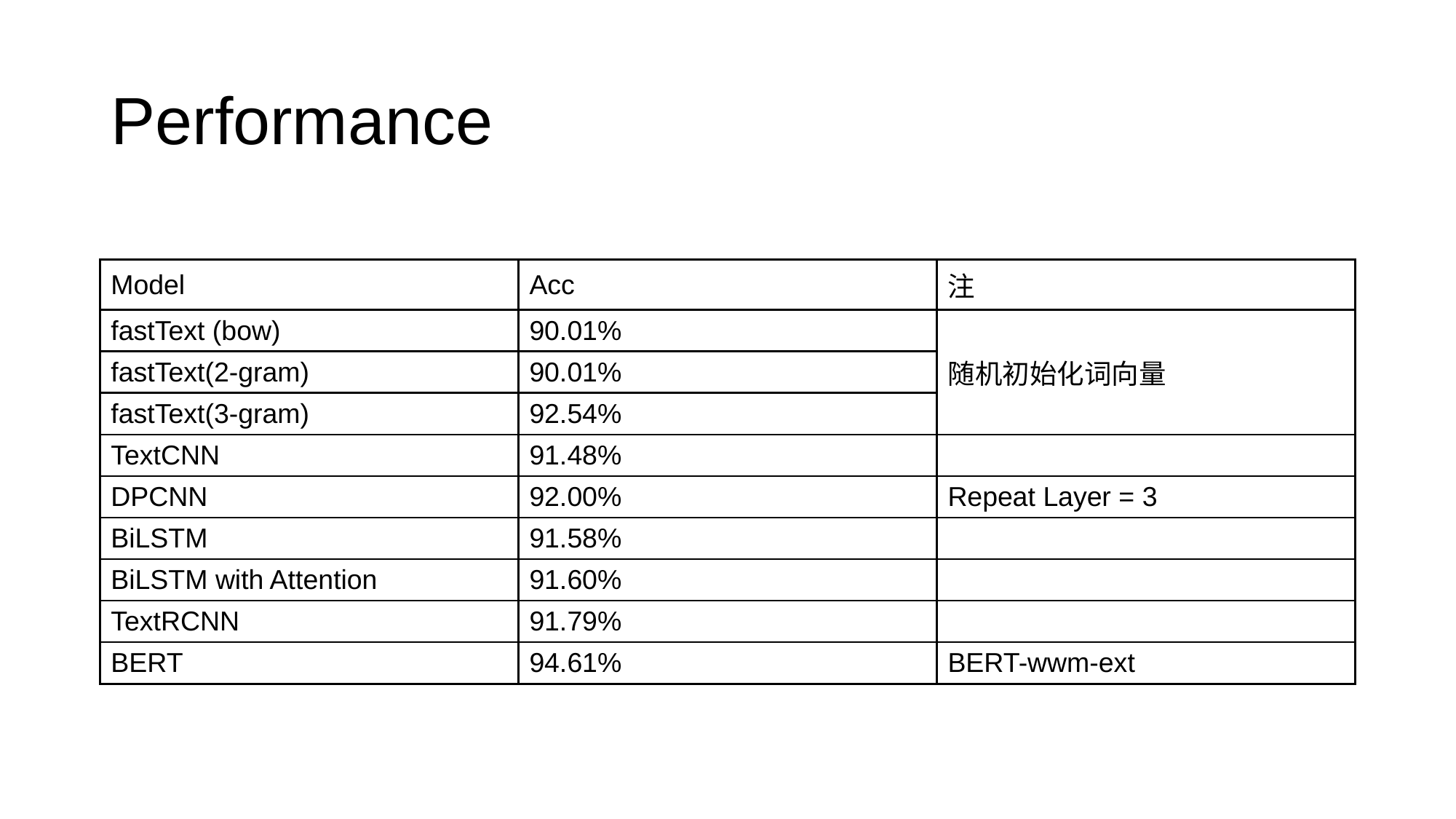

# Performance
| Model | Acc | 注 |
| --- | --- | --- |
| fastText (bow) | 90.01% | 随机初始化词向量 |
| fastText(2-gram) | 90.01% |  |
| fastText(3-gram) | 92.54% |  |
| TextCNN | 91.48% |  |
| DPCNN | 92.00% | Repeat Layer = 3 |
| BiLSTM | 91.58% |  |
| BiLSTM with Attention | 91.60% |  |
| TextRCNN | 91.79% |  |
| BERT | 94.61% | BERT-wwm-ext |